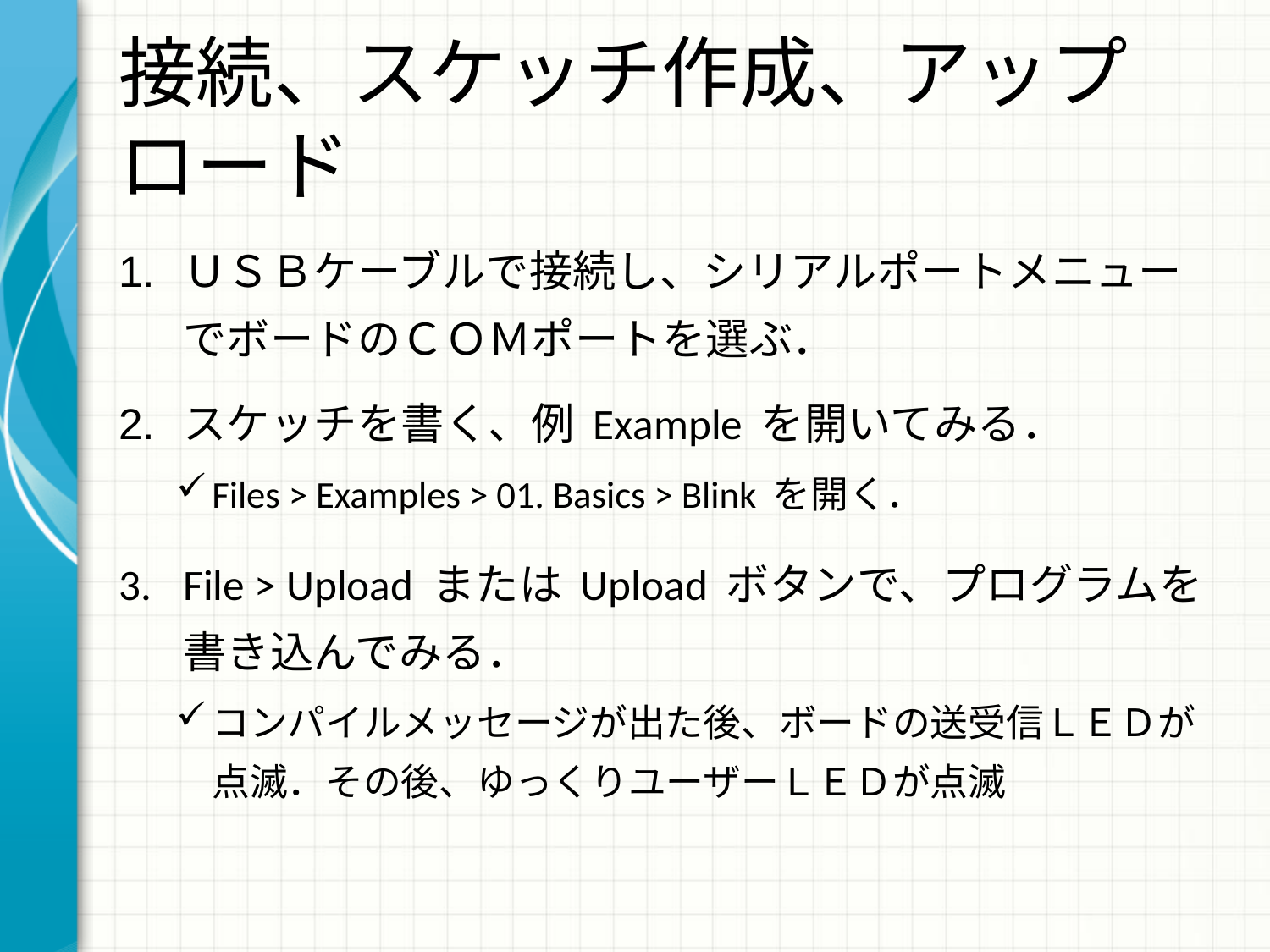

# 接続、スケッチ作成、アップロード
ＵＳＢケーブルで接続し、シリアルポートメニューでボードのＣＯＭポートを選ぶ．
スケッチを書く、例 Example を開いてみる．
Files > Examples > 01. Basics > Blink を開く．
File > Upload または Upload ボタンで、プログラムを書き込んでみる．
コンパイルメッセージが出た後、ボードの送受信ＬＥＤが点滅．その後、ゆっくりユーザーＬＥＤが点滅